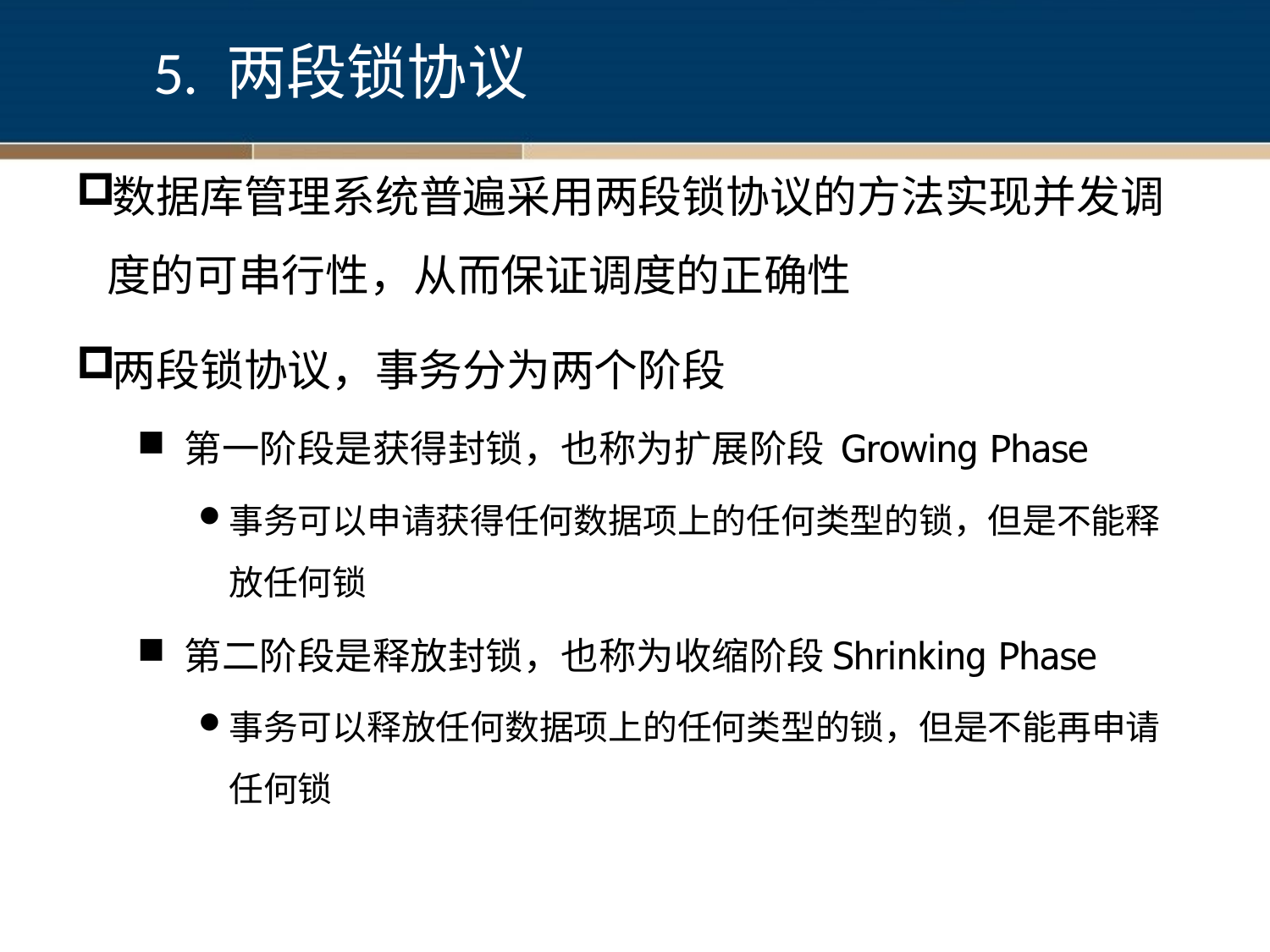

5. 两段锁协议
数据库管理系统普遍采用两段锁协议的方法实现并发调度的可串行性，从而保证调度的正确性
两段锁协议，事务分为两个阶段
 第一阶段是获得封锁，也称为扩展阶段 Growing Phase
事务可以申请获得任何数据项上的任何类型的锁，但是不能释放任何锁
 第二阶段是释放封锁，也称为收缩阶段Shrinking Phase
事务可以释放任何数据项上的任何类型的锁，但是不能再申请任何锁